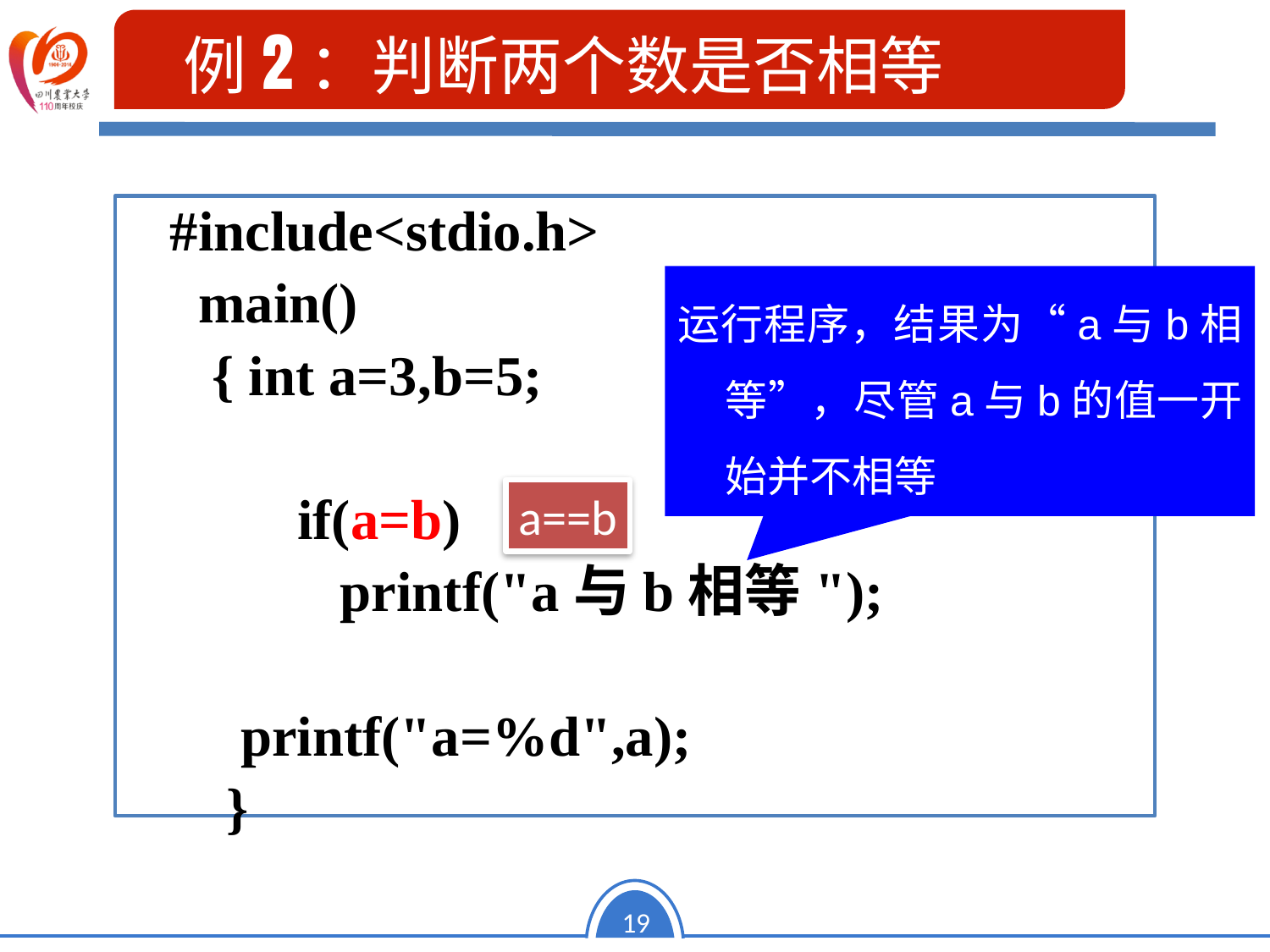

例2：判断两个数是否相等
   #include<stdio.h>
     main()
      { int a=3,b=5;

            if(a=b)
               printf("a与b相等");

        printf("a=%d",a);
       }
运行程序，结果为“a与b相等”，尽管a与b的值一开始并不相等
a==b